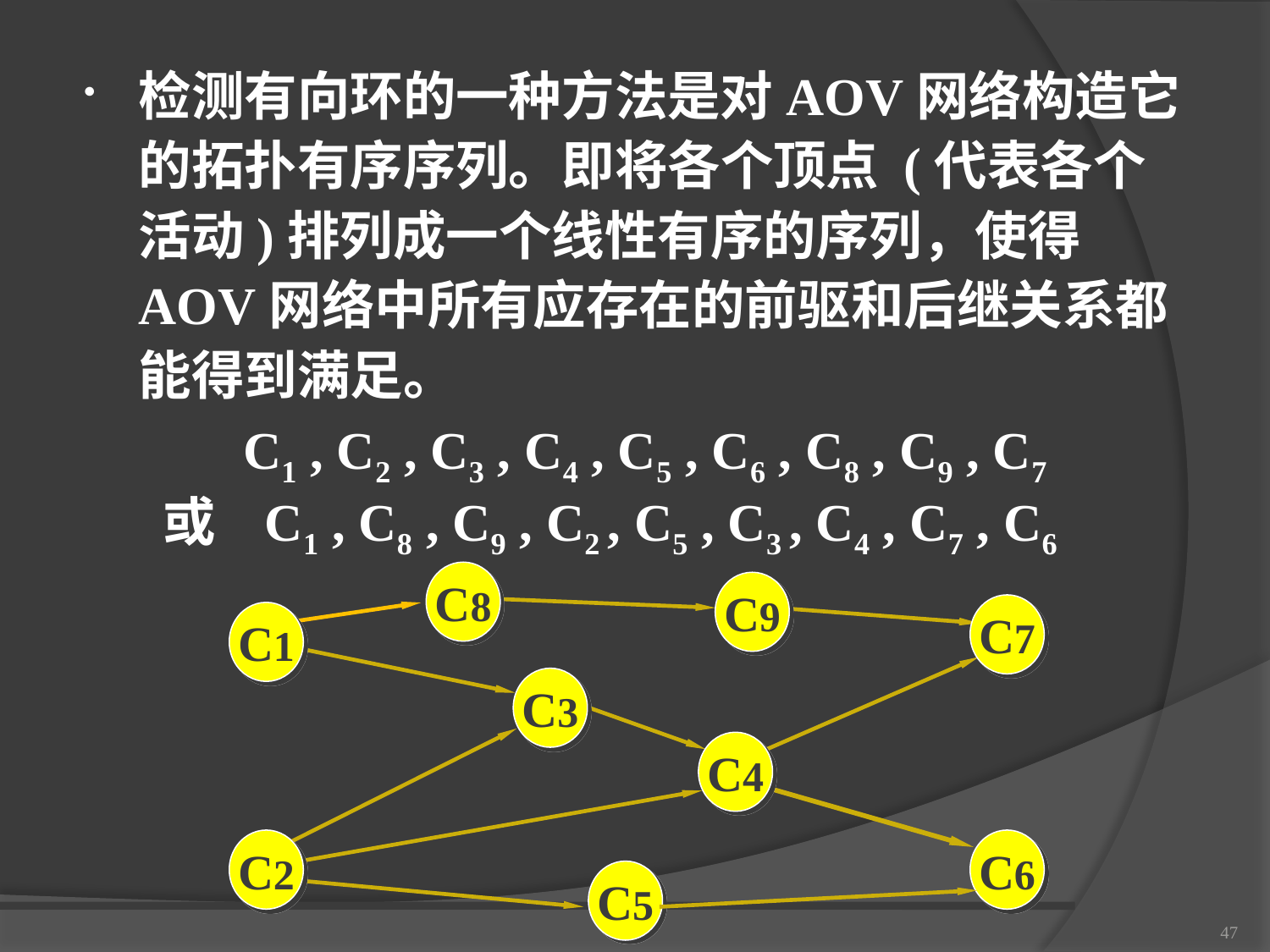

检测有向环的一种方法是对AOV网络构造它的拓扑有序序列。即将各个顶点 (代表各个活动)排列成一个线性有序的序列，使得AOV网络中所有应存在的前驱和后继关系都能得到满足。
          C1 , C2 , C3 , C4 , C5 , C6 , C8 , C9 , C7
或   C1 , C8 , C9 , C2 , C5 , C3 , C4 , C7 , C6
C8
C9
C7

C1

C3

C4

C2
C6
C5

47